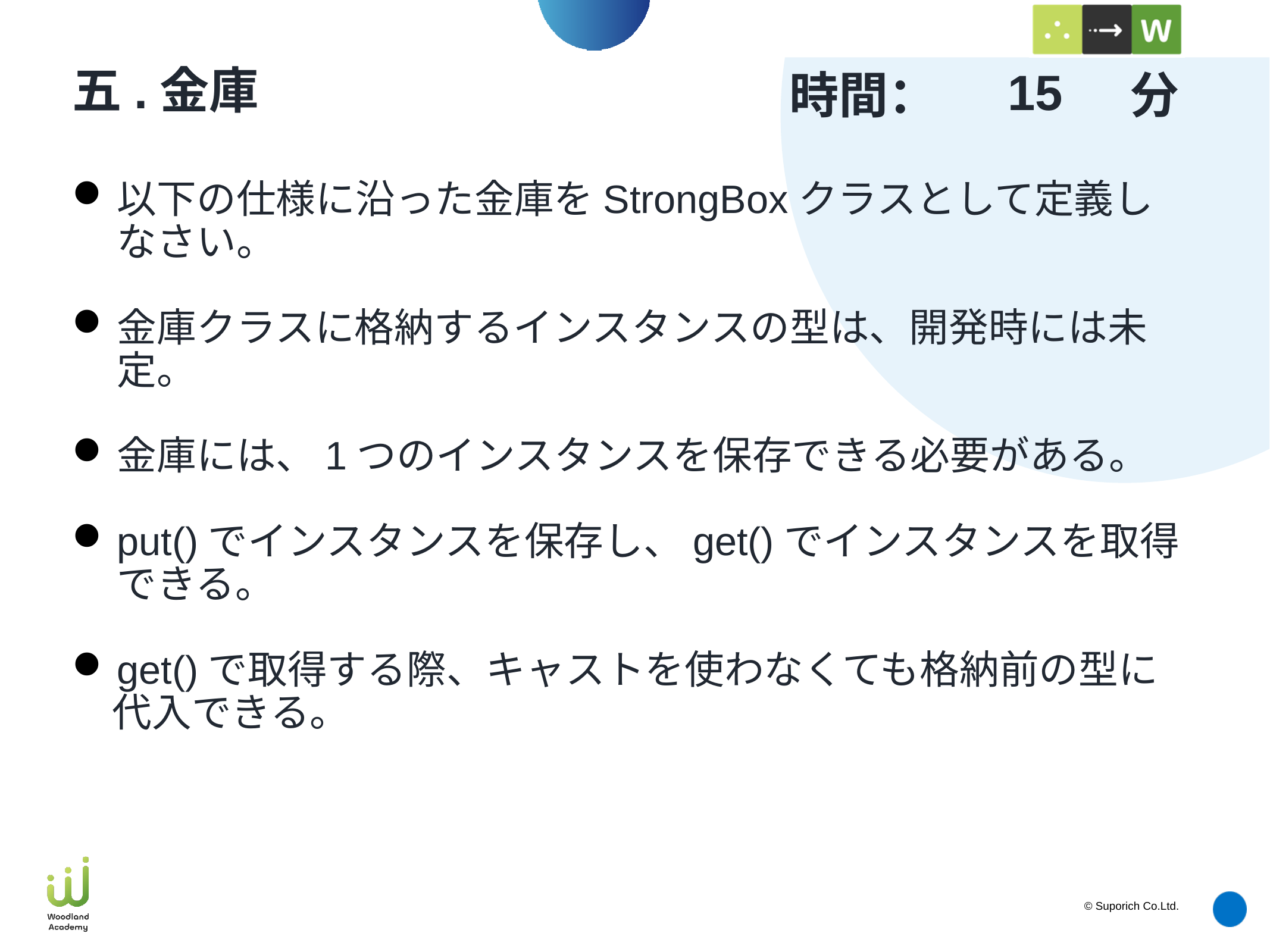

15
# 五.金庫
以下の仕様に沿った金庫をStrongBoxクラスとして定義しなさい。

金庫クラスに格納するインスタンスの型は、開発時には未定。

金庫には、1つのインスタンスを保存できる必要がある。

put()でインスタンスを保存し、get()でインスタンスを取得できる。

get()で取得する際、キャストを使わなくても格納前の型に
　代入できる。